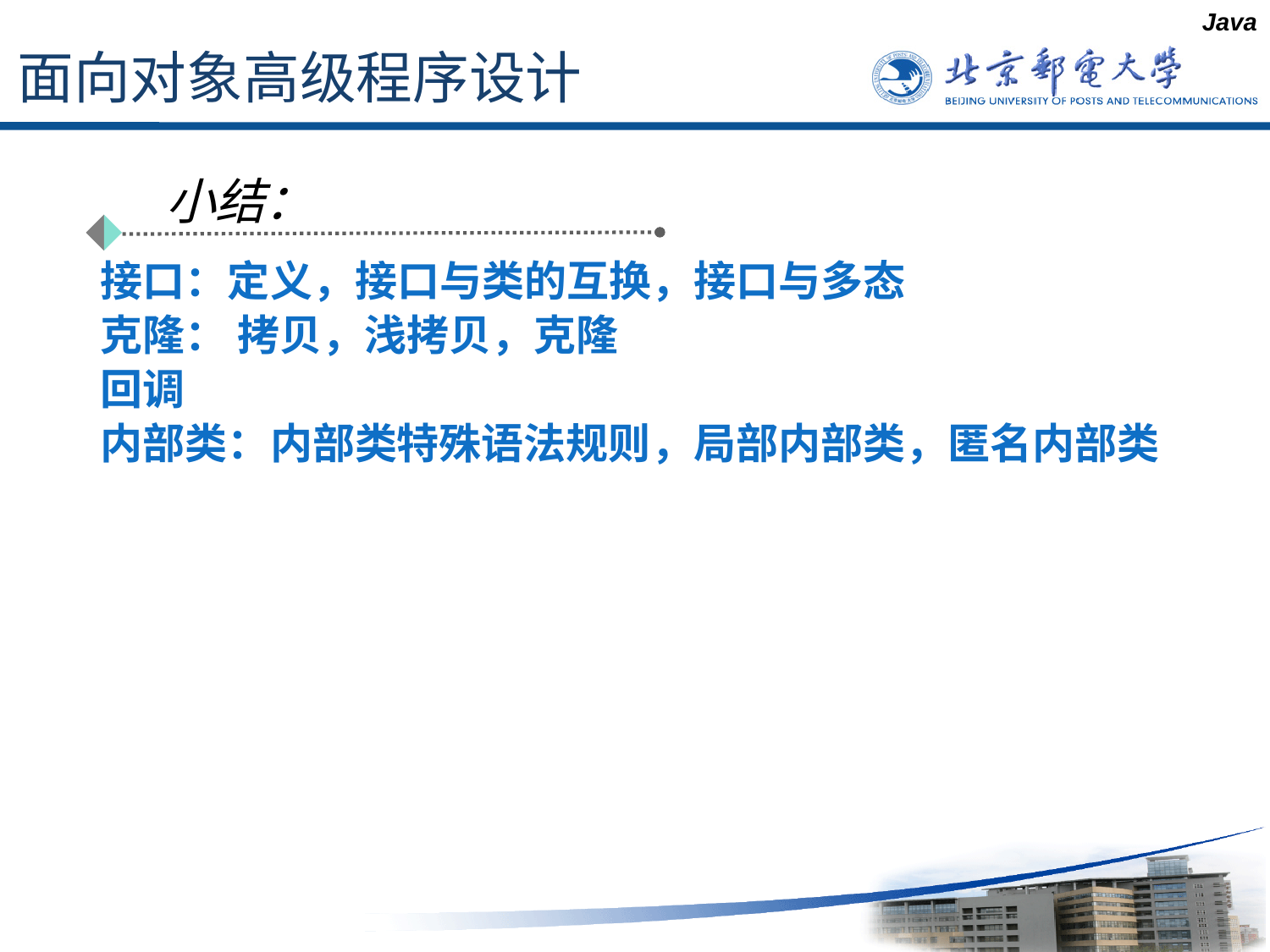

Java
# 面向对象高级程序设计

小结：

接口：定义，接口与类的互换，接口与多态
克隆： 拷贝，浅拷贝，克隆
回调
内部类：内部类特殊语法规则，局部内部类，匿名内部类